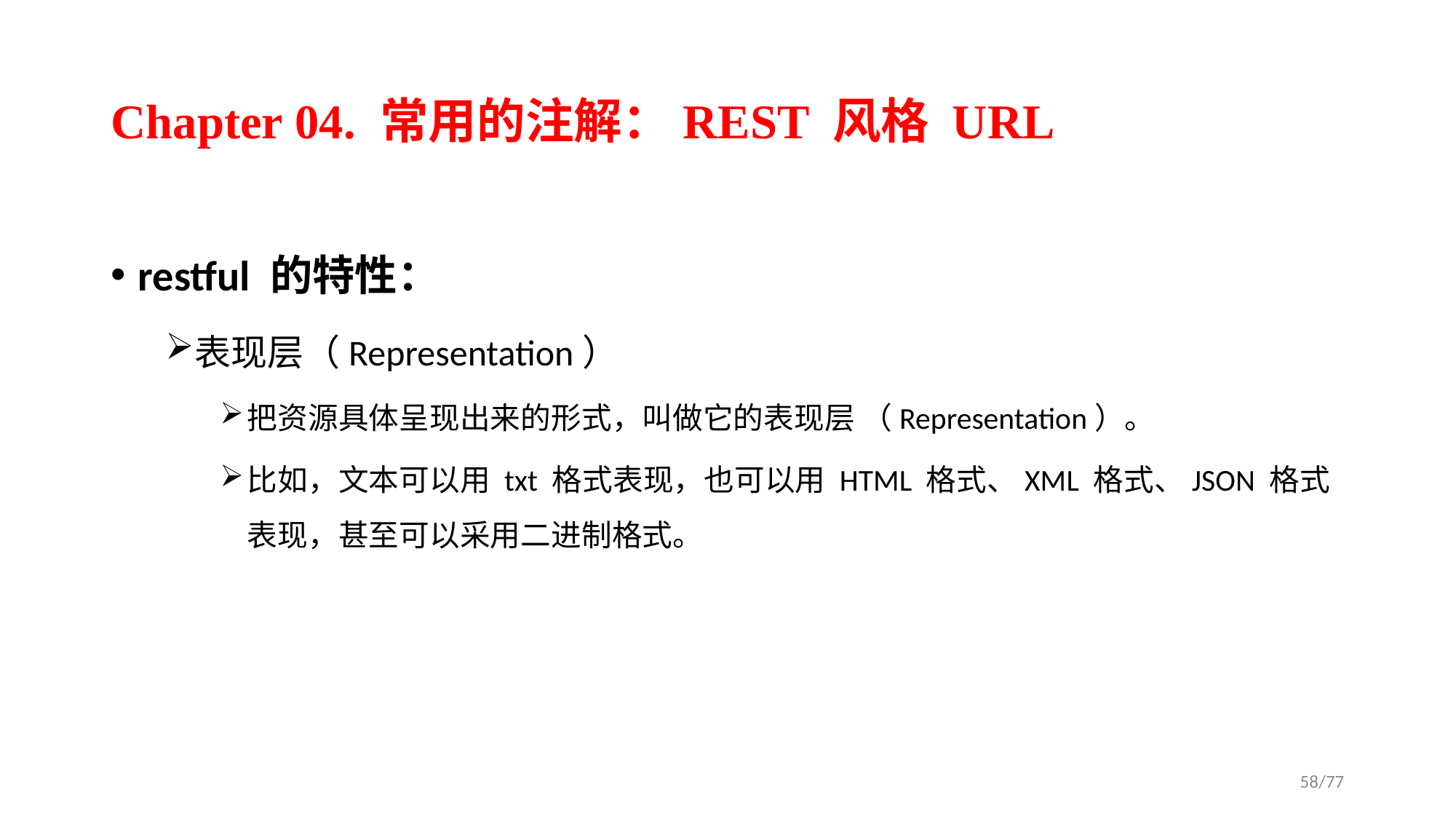

# Chapter 04. 常用的注解：REST 风格 URL
restful 的特性：
表现层（Representation）
把资源具体呈现出来的形式，叫做它的表现层 （Representation）。
比如，文本可以用 txt 格式表现，也可以用 HTML 格式、XML 格式、JSON 格式表现，甚至可以采用二进制格式。
58